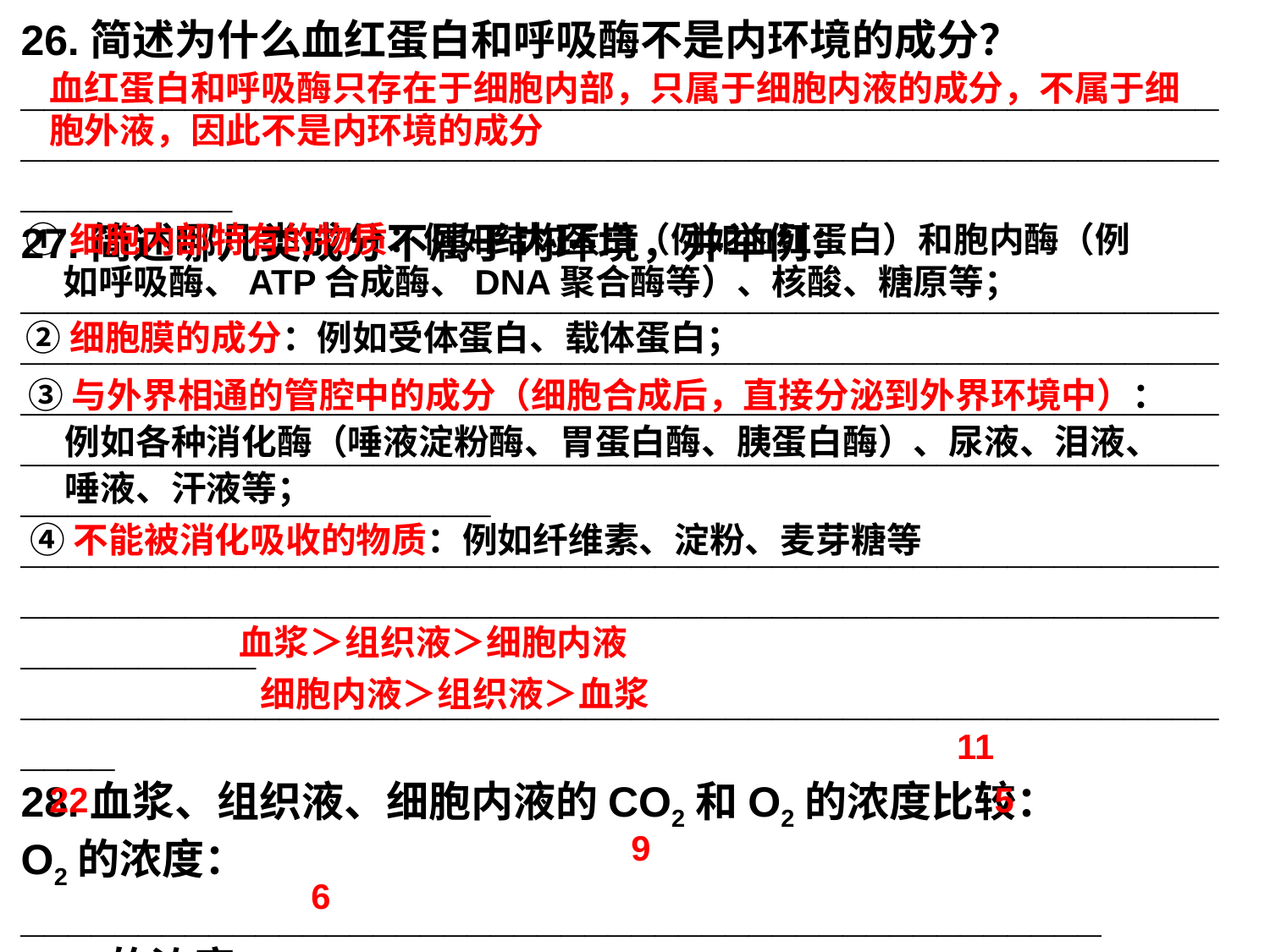

26.简述为什么血红蛋白和呼吸酶不是内环境的成分？
_______________________________________________________________________________________________________________
27.简述哪几类成分不属于内环境，并举例：
________________________________________________________________________________________________________________________________________________________________________________________________________________________________
________________________________________________________________________________________________________________
_______________________________________________________
28.血浆、组织液、细胞内液的CO2和O2的浓度比较：
O2的浓度：______________________________________________
CO2的浓度：_____________________________________________
29.O2从外界进入组织细胞线粒体被利用，总共跨_____层膜，跨_____层磷脂分子层；O2从外界进入红细胞，总共跨______层膜；
O2从外界进入组织细胞，总共跨______层膜；O2从血红蛋白到被利用，总共跨______层膜；
血红蛋白和呼吸酶只存在于细胞内部，只属于细胞内液的成分，不属于细胞外液，因此不是内环境的成分
①细胞内部特有的物质：例如结构蛋白（例如血红蛋白）和胞内酶（例如呼吸酶、ATP合成酶、DNA聚合酶等）、核酸、糖原等；
②细胞膜的成分：例如受体蛋白、载体蛋白；
③与外界相通的管腔中的成分（细胞合成后，直接分泌到外界环境中）：例如各种消化酶（唾液淀粉酶、胃蛋白酶、胰蛋白酶）、尿液、泪液、唾液、汗液等；
④不能被消化吸收的物质：例如纤维素、淀粉、麦芽糖等
血浆＞组织液＞细胞内液
细胞内液＞组织液＞血浆
11
22
5
9
6